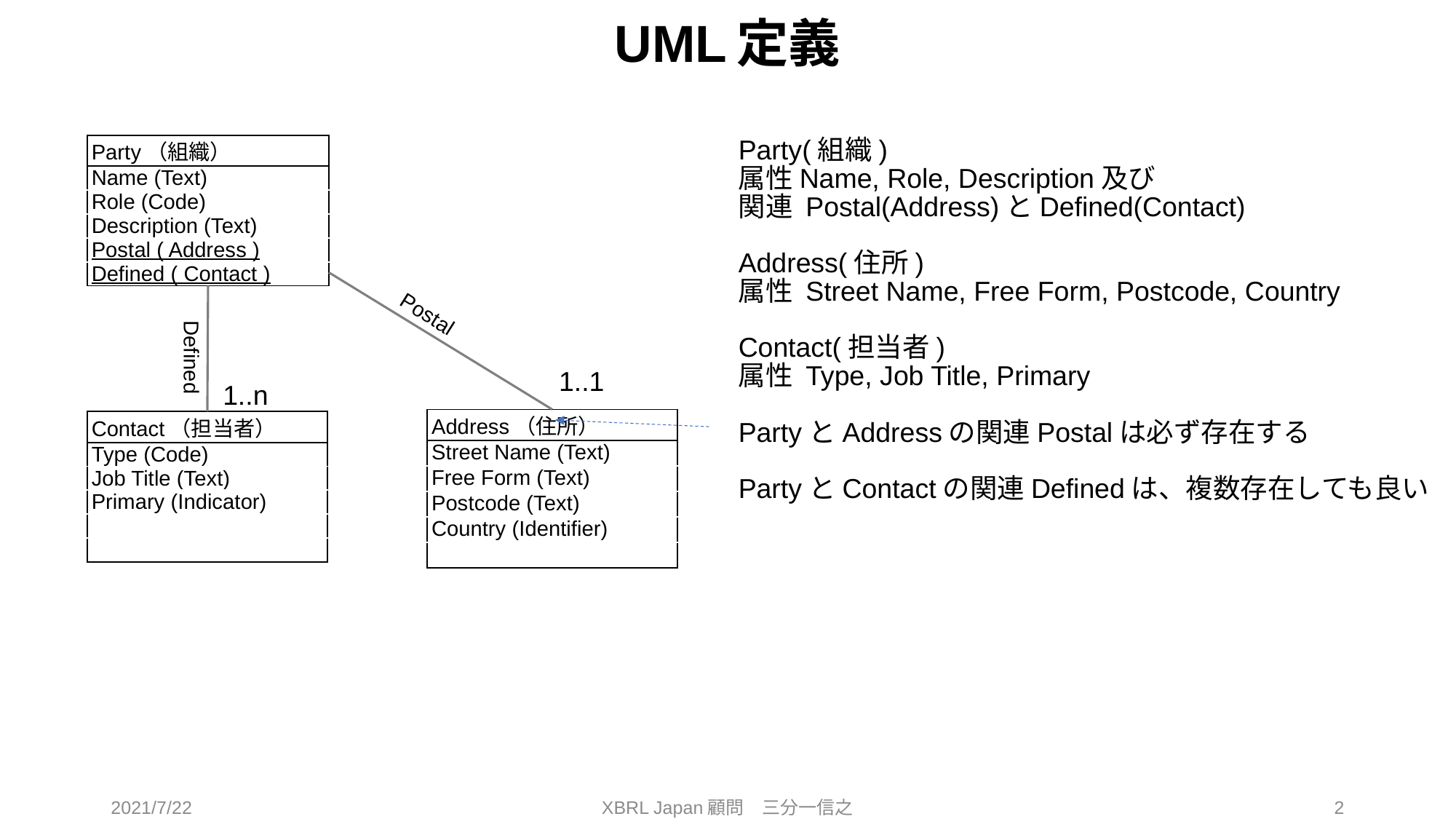

# UML定義
Party(組織)
属性Name, Role, Description及び
関連 Postal(Address)とDefined(Contact)

Address(住所)
属性 Street Name, Free Form, Postcode, Country

Contact(担当者)
属性 Type, Job Title, Primary

PartyとAddressの関連Postalは必ず存在する

PartyとContactの関連Definedは、複数存在しても良い
| Party（組織） |
| --- |
| Name (Text) |
| Role (Code) |
| Description (Text) |
| Postal ( Address ) |
| Defined ( Contact ) |
Postal
Defined
1..1
1..n
| Address（住所） |
| --- |
| Street Name (Text) |
| Free Form (Text) |
| Postcode (Text) |
| Country (Identifier) |
|  |
| Contact（担当者） |
| --- |
| Type (Code) |
| Job Title (Text) |
| Primary (Indicator) |
|  |
|  |
2021/7/22
XBRL Japan顧問　三分一信之
2